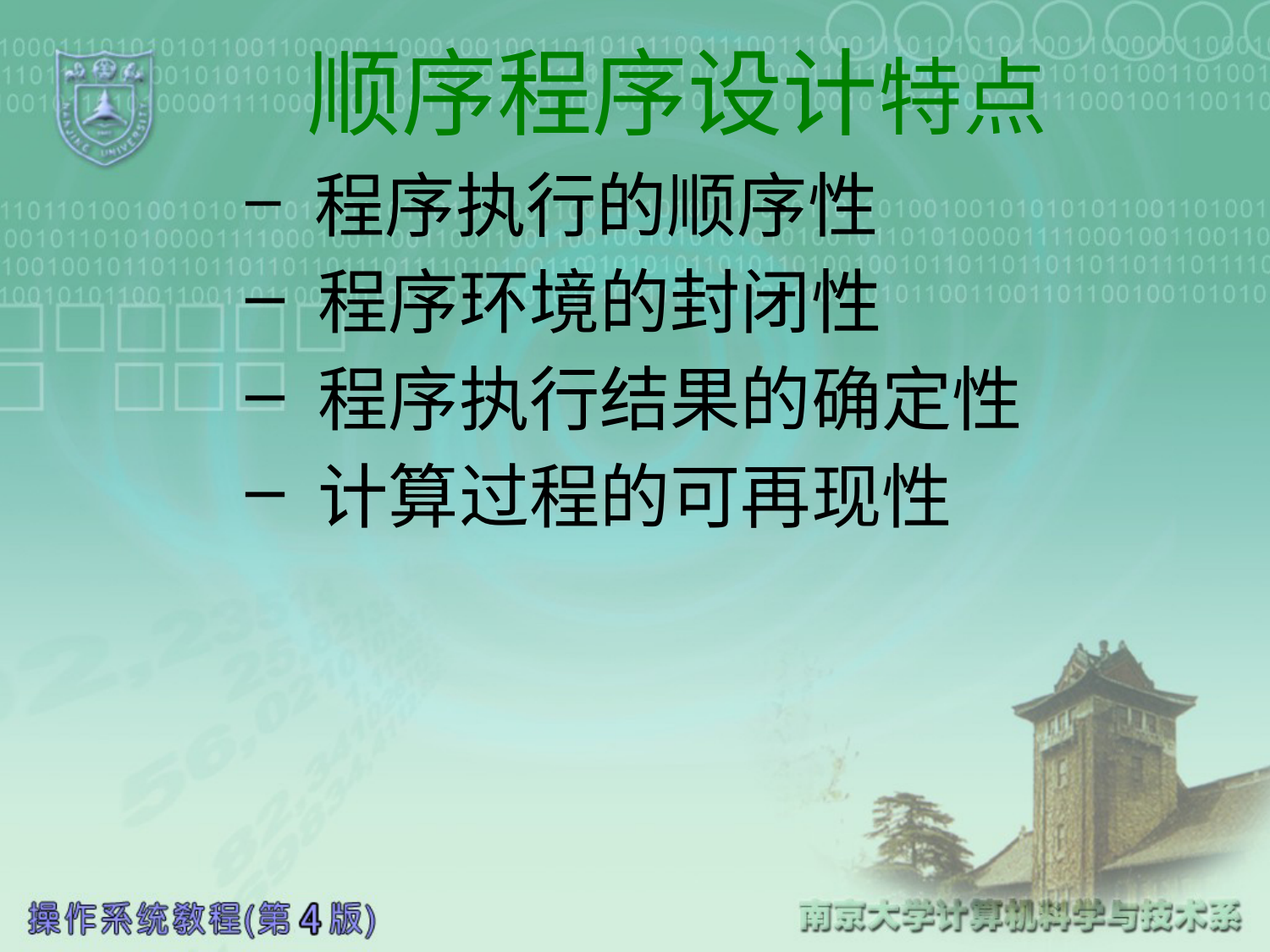

# 顺序程序设计特点
 程序执行的顺序性
 程序环境的封闭性
 程序执行结果的确定性
 计算过程的可再现性